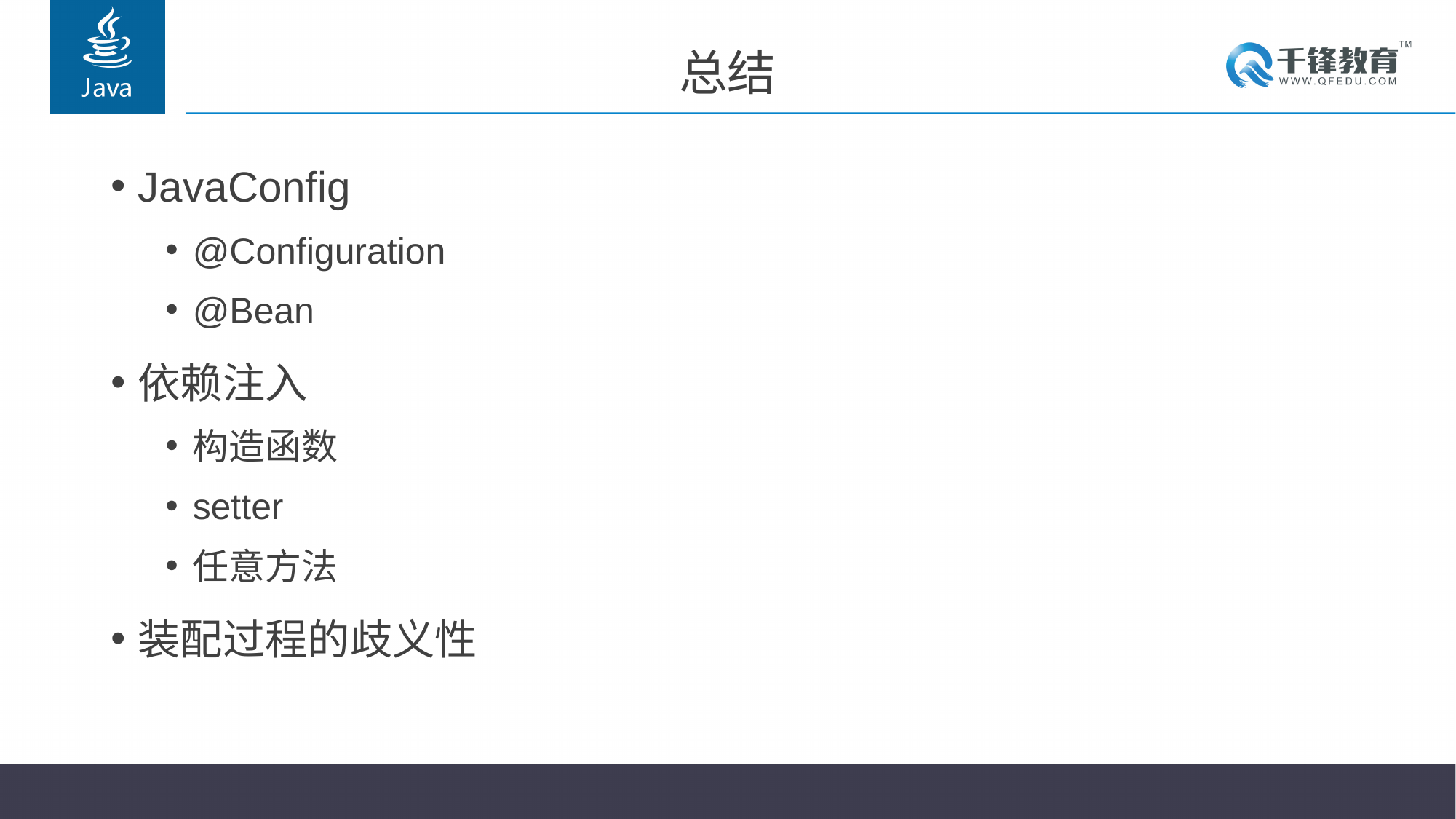

# 总结
JavaConfig
@Configuration
@Bean
依赖注入
构造函数
setter
任意方法
装配过程的歧义性